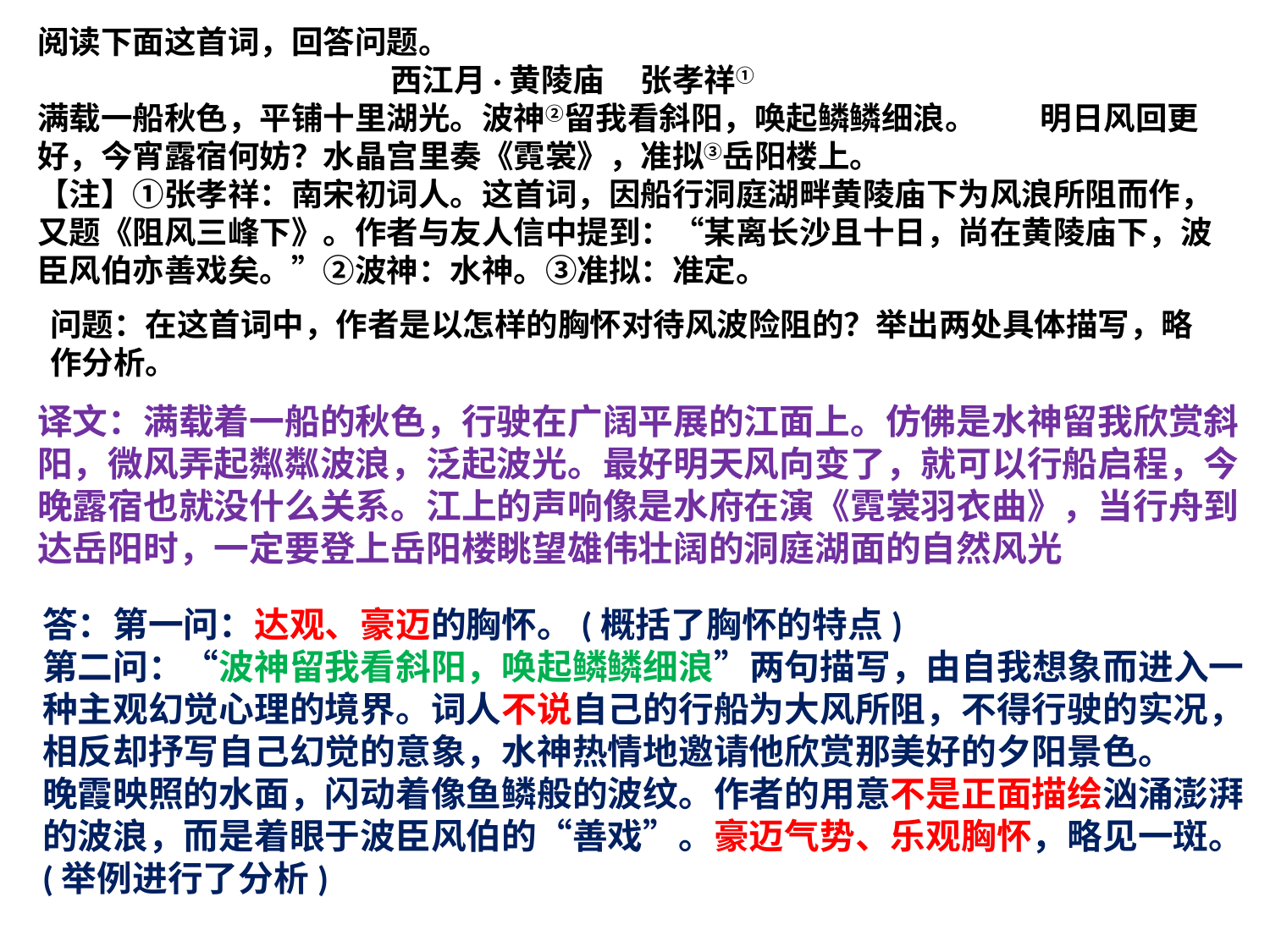

阅读下面这首词，回答问题。
                                                西江月·黄陵庙     张孝祥①
满载一船秋色，平铺十里湖光。波神②留我看斜阳，唤起鳞鳞细浪。　　明日风回更好，今宵露宿何妨？水晶宫里奏《霓裳》，准拟③岳阳楼上。
【注】①张孝祥：南宋初词人。这首词，因船行洞庭湖畔黄陵庙下为风浪所阻而作，又题《阻风三峰下》。作者与友人信中提到：“某离长沙且十日，尚在黄陵庙下，波臣风伯亦善戏矣。”②波神：水神。③准拟：准定。
问题：在这首词中，作者是以怎样的胸怀对待风波险阻的？举出两处具体描写，略作分析。
译文：满载着一船的秋色，行驶在广阔平展的江面上。仿佛是水神留我欣赏斜阳，微风弄起粼粼波浪，泛起波光。最好明天风向变了，就可以行船启程，今晚露宿也就没什么关系。江上的声响像是水府在演《霓裳羽衣曲》，当行舟到达岳阳时，一定要登上岳阳楼眺望雄伟壮阔的洞庭湖面的自然风光
答：第一问：达观、豪迈的胸怀。(概括了胸怀的特点)
第二问：“波神留我看斜阳，唤起鳞鳞细浪”两句描写，由自我想象而进入一种主观幻觉心理的境界。词人不说自己的行船为大风所阻，不得行驶的实况，相反却抒写自己幻觉的意象，水神热情地邀请他欣赏那美好的夕阳景色。
晚霞映照的水面，闪动着像鱼鳞般的波纹。作者的用意不是正面描绘汹涌澎湃的波浪，而是着眼于波臣风伯的“善戏”。豪迈气势、乐观胸怀，略见一斑。(举例进行了分析)